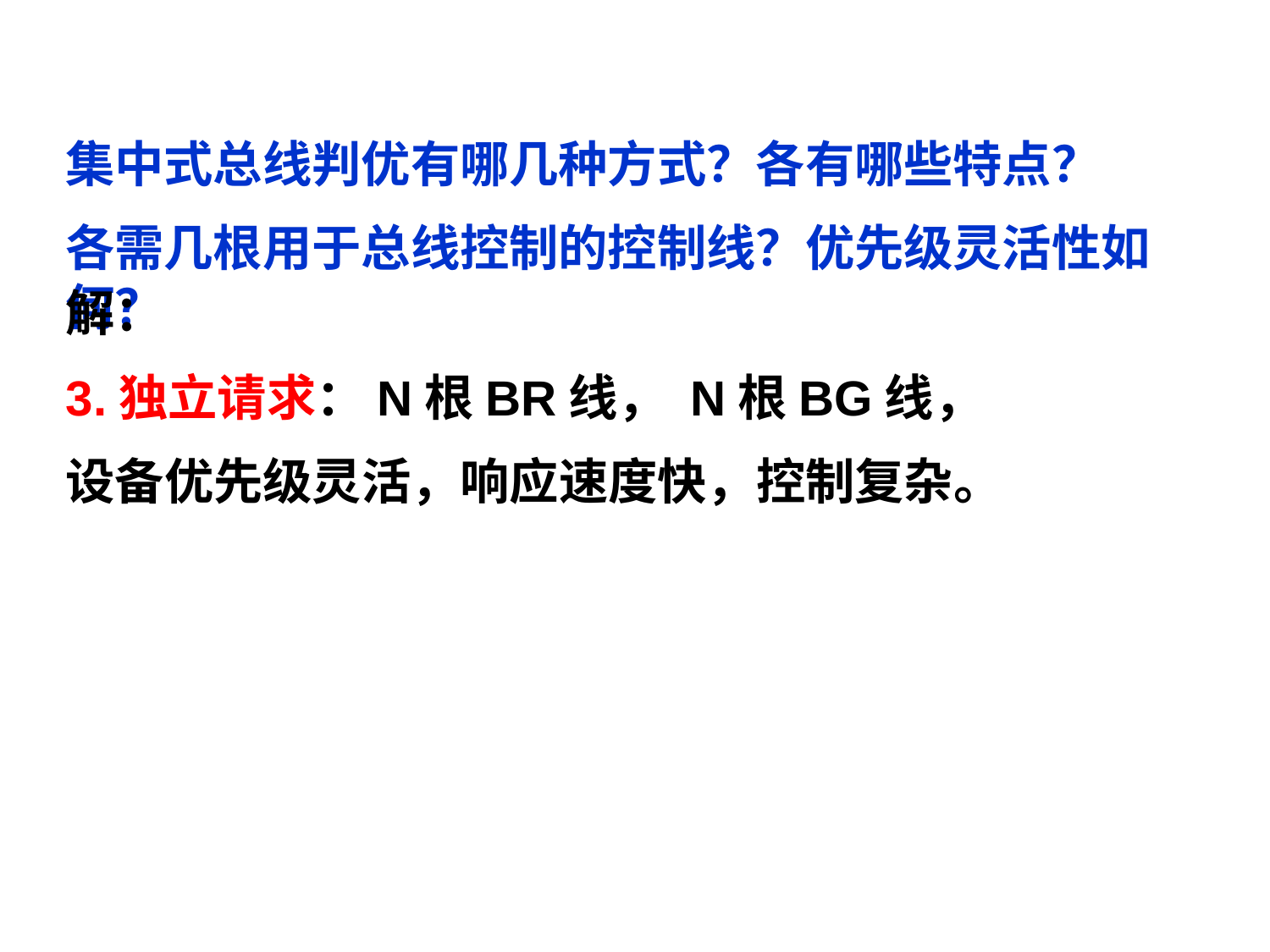

集中式总线判优有哪几种方式？各有哪些特点？
各需几根用于总线控制的控制线？优先级灵活性如何？
解：
3.独立请求：N根BR线， N根BG线，
设备优先级灵活，响应速度快，控制复杂。